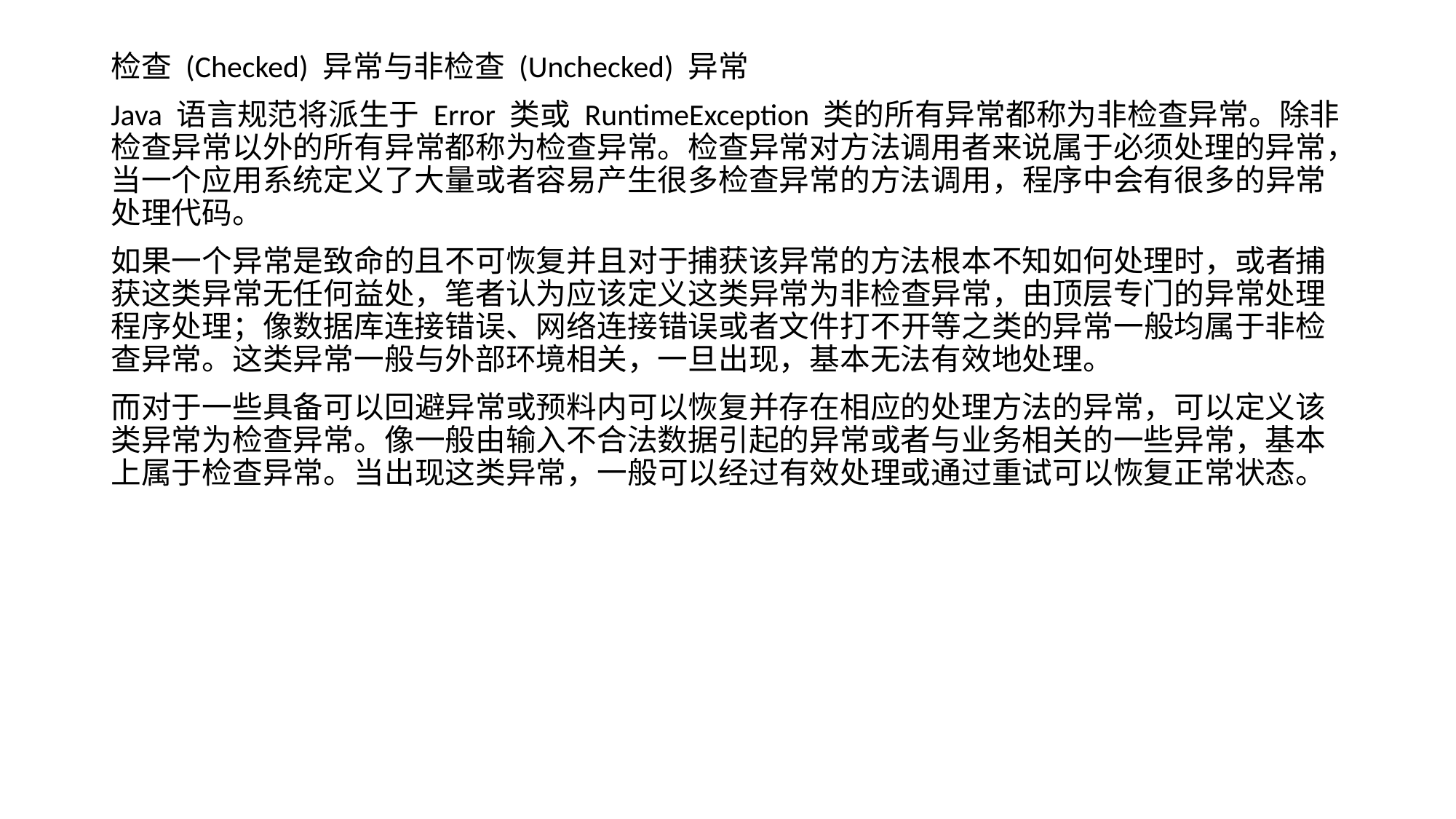

检查 (Checked) 异常与非检查 (Unchecked) 异常
Java 语言规范将派生于 Error 类或 RuntimeException 类的所有异常都称为非检查异常。除非检查异常以外的所有异常都称为检查异常。检查异常对方法调用者来说属于必须处理的异常，当一个应用系统定义了大量或者容易产生很多检查异常的方法调用，程序中会有很多的异常处理代码。
如果一个异常是致命的且不可恢复并且对于捕获该异常的方法根本不知如何处理时，或者捕获这类异常无任何益处，笔者认为应该定义这类异常为非检查异常，由顶层专门的异常处理程序处理；像数据库连接错误、网络连接错误或者文件打不开等之类的异常一般均属于非检查异常。这类异常一般与外部环境相关，一旦出现，基本无法有效地处理。
而对于一些具备可以回避异常或预料内可以恢复并存在相应的处理方法的异常，可以定义该类异常为检查异常。像一般由输入不合法数据引起的异常或者与业务相关的一些异常，基本上属于检查异常。当出现这类异常，一般可以经过有效处理或通过重试可以恢复正常状态。